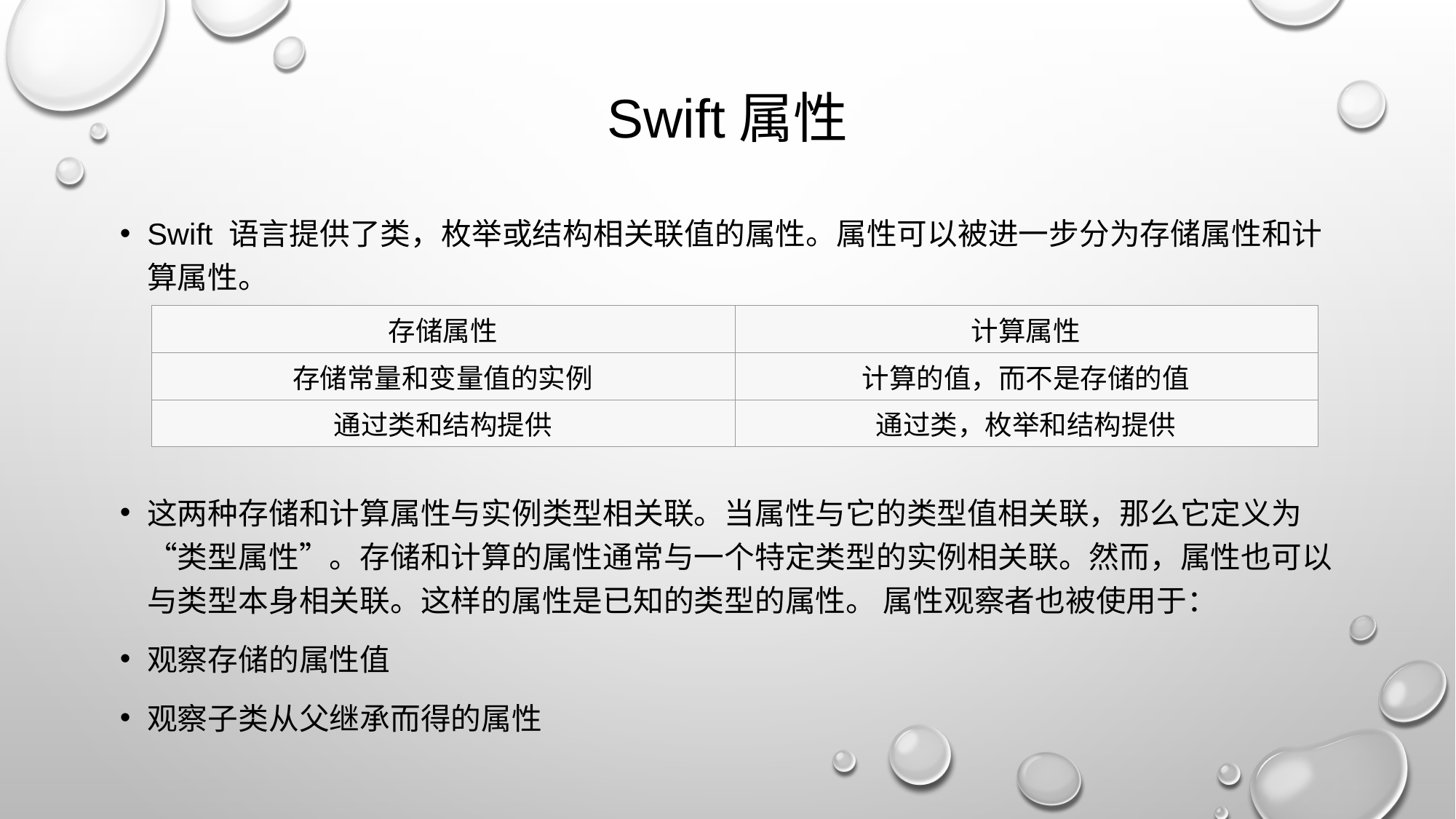

# Swift属性
Swift 语言提供了类，枚举或结构相关联值的属性。属性可以被进一步分为存储属性和计算属性。

这两种存储和计算属性与实例类型相关联。当属性与它的类型值相关联，那么它定义为“类型属性”。存储和计算的属性通常与一个特定类型的实例相关联。然而，属性也可以与类型本身相关联。这样的属性是已知的类型的属性。 属性观察者也被使用于：
观察存储的属性值
观察子类从父继承而得的属性

| 存储属性 | 计算属性 |
| --- | --- |
| 存储常量和变量值的实例 | 计算的值，而不是存储的值 |
| 通过类和结构提供 | 通过类，枚举和结构提供 |